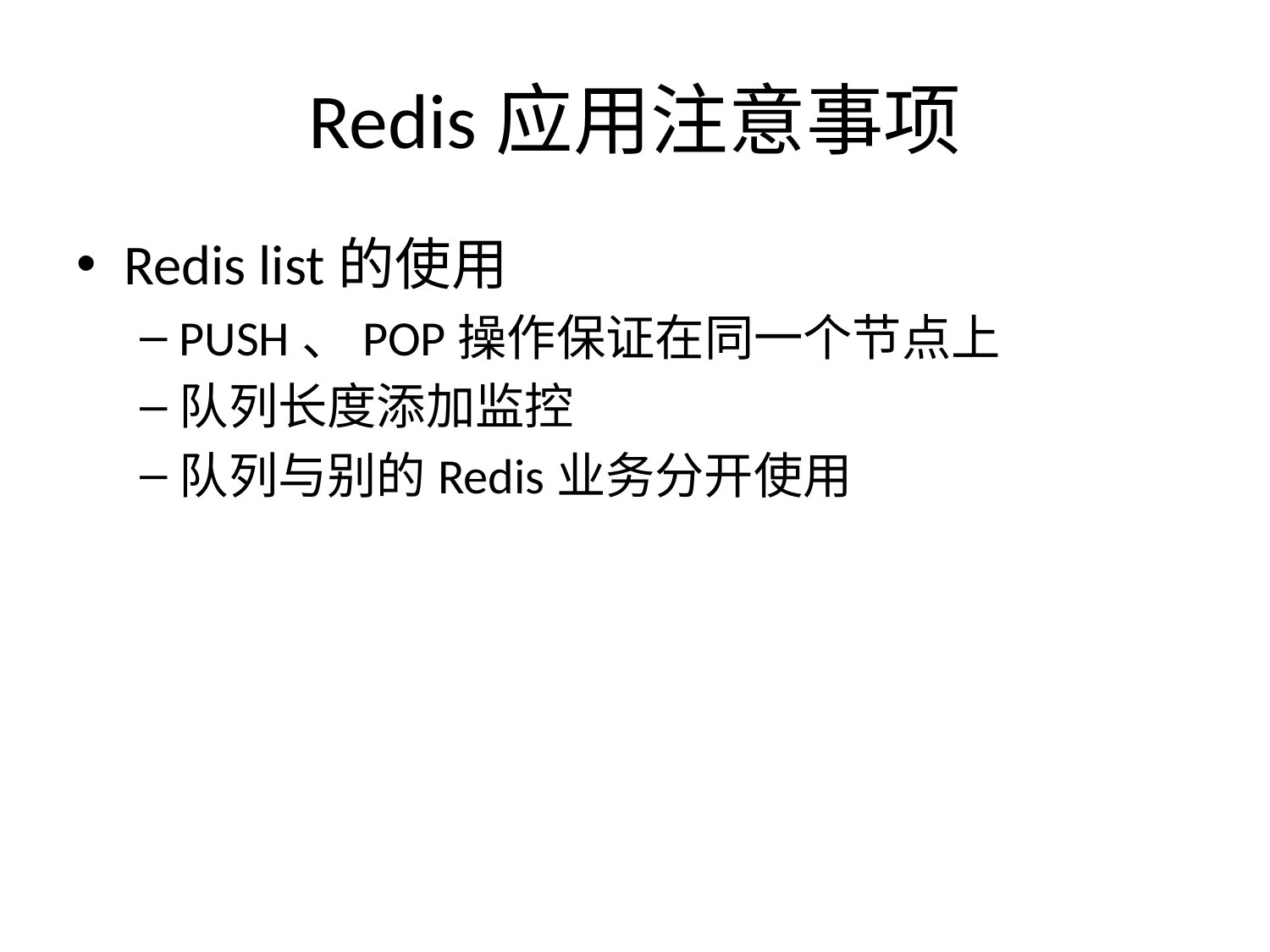

# Redis应用注意事项
Redis list的使用
PUSH、POP操作保证在同一个节点上
队列长度添加监控
队列与别的Redis业务分开使用